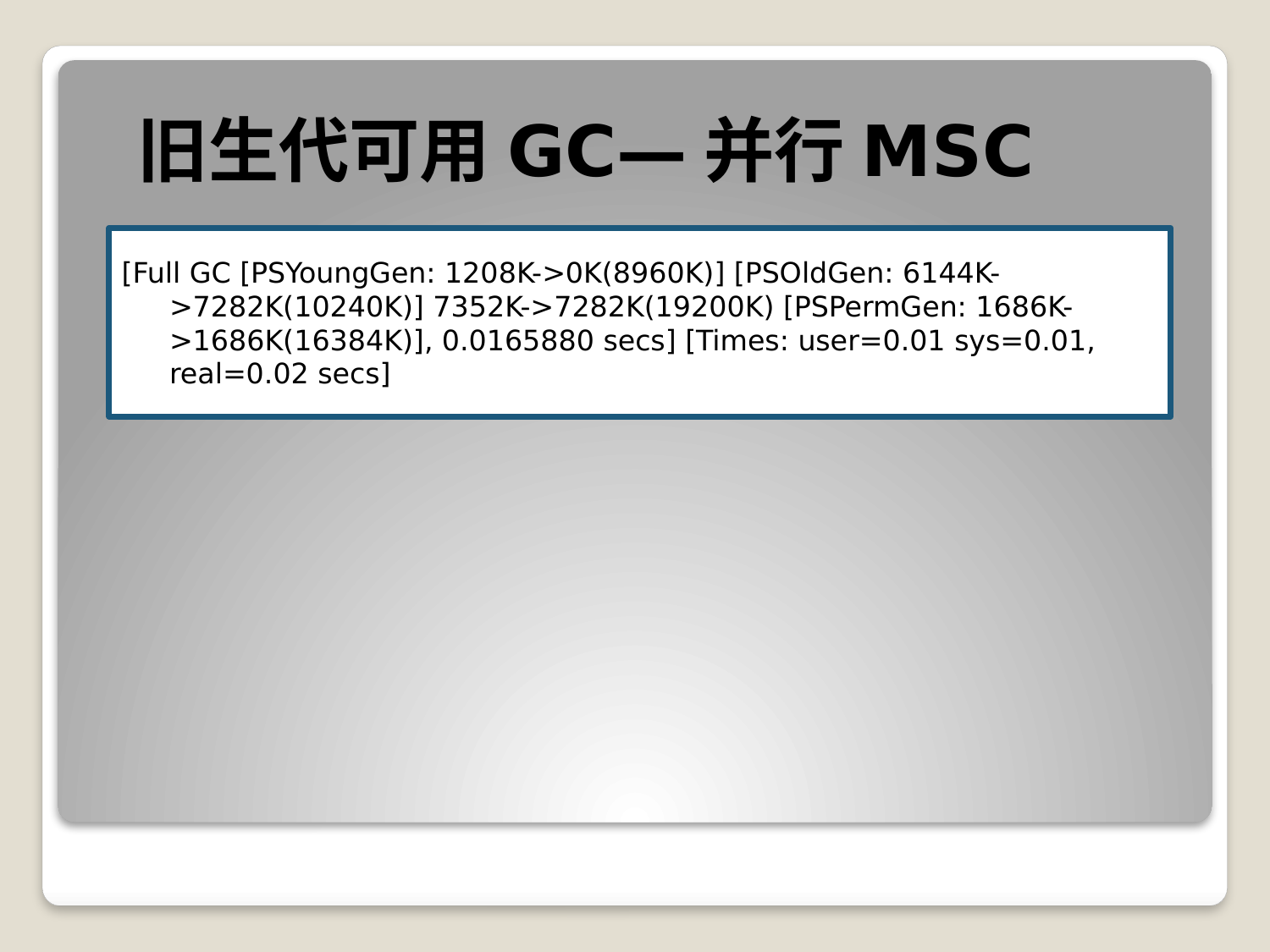

旧生代可用GC—并行MSC
[Full GC [PSYoungGen: 1208K->0K(8960K)] [PSOldGen: 6144K->7282K(10240K)] 7352K->7282K(19200K) [PSPermGen: 1686K->1686K(16384K)], 0.0165880 secs] [Times: user=0.01 sys=0.01, real=0.02 secs]